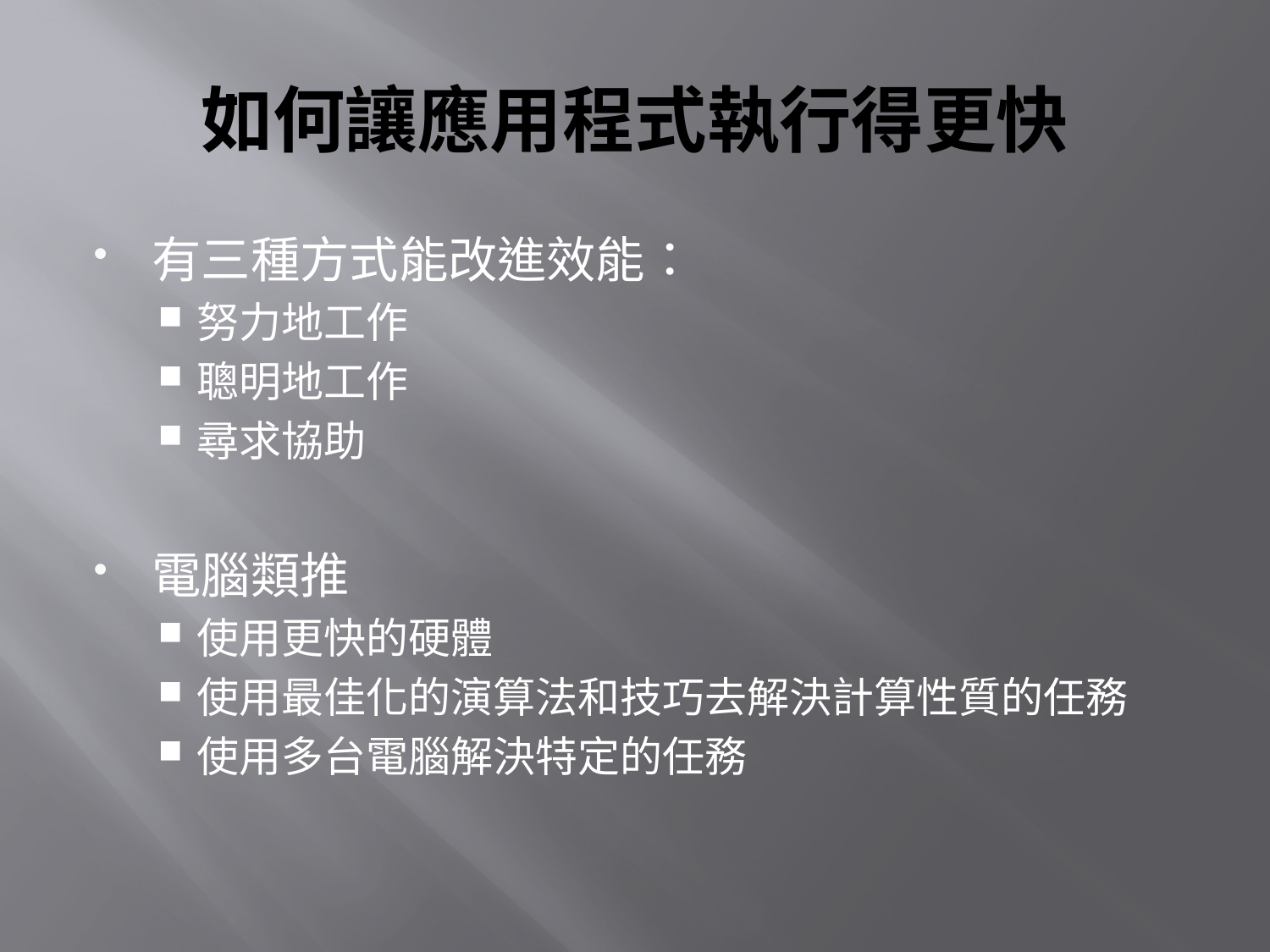

# 如何讓應用程式執行得更快
有三種方式能改進效能：
努力地工作
聰明地工作
尋求協助

電腦類推
使用更快的硬體
使用最佳化的演算法和技巧去解決計算性質的任務
使用多台電腦解決特定的任務